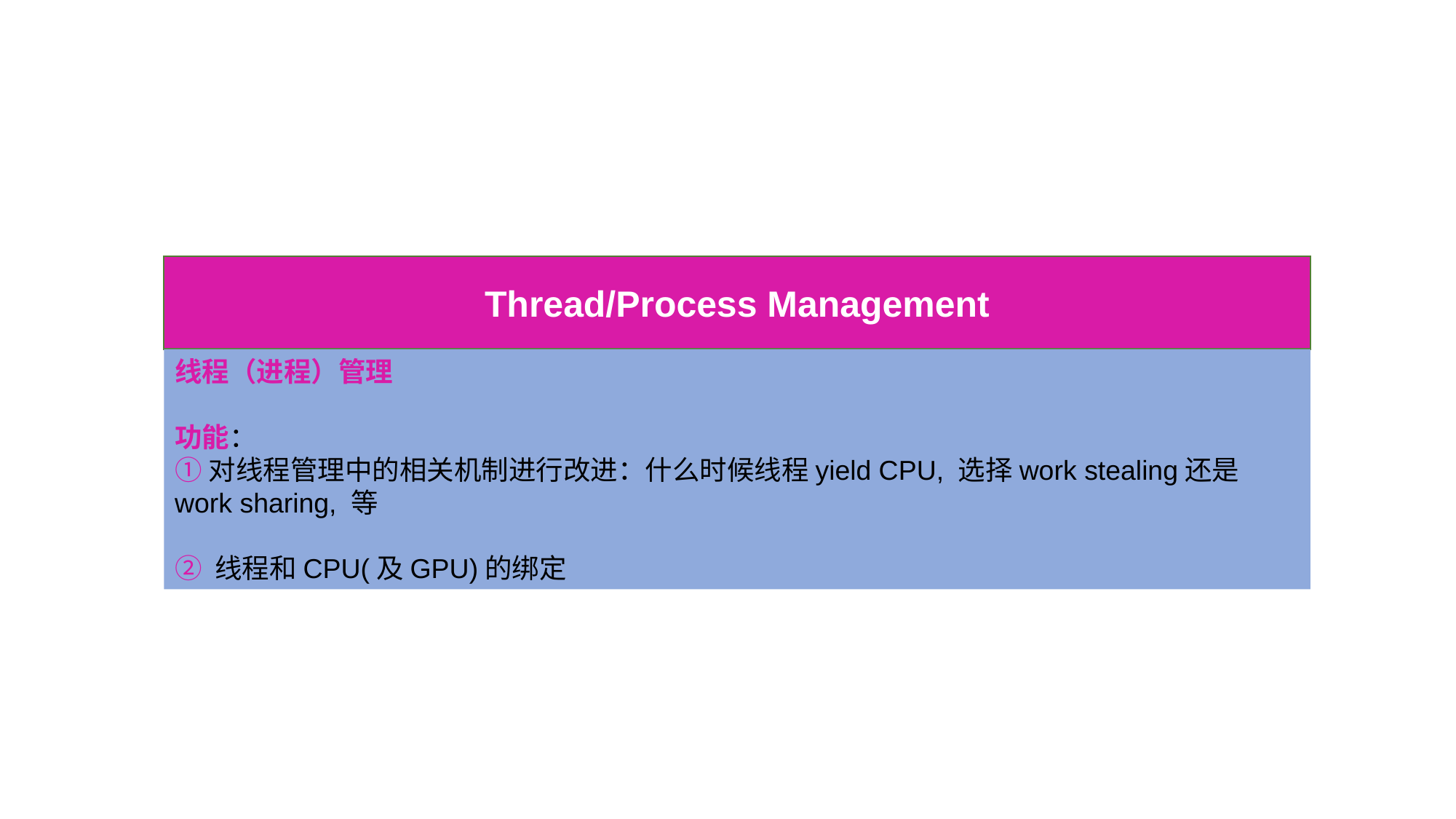

Thread/Process Management
线程（进程）管理

功能：
①对线程管理中的相关机制进行改进：什么时候线程yield CPU, 选择work stealing还是work sharing, 等

② 线程和CPU(及GPU)的绑定